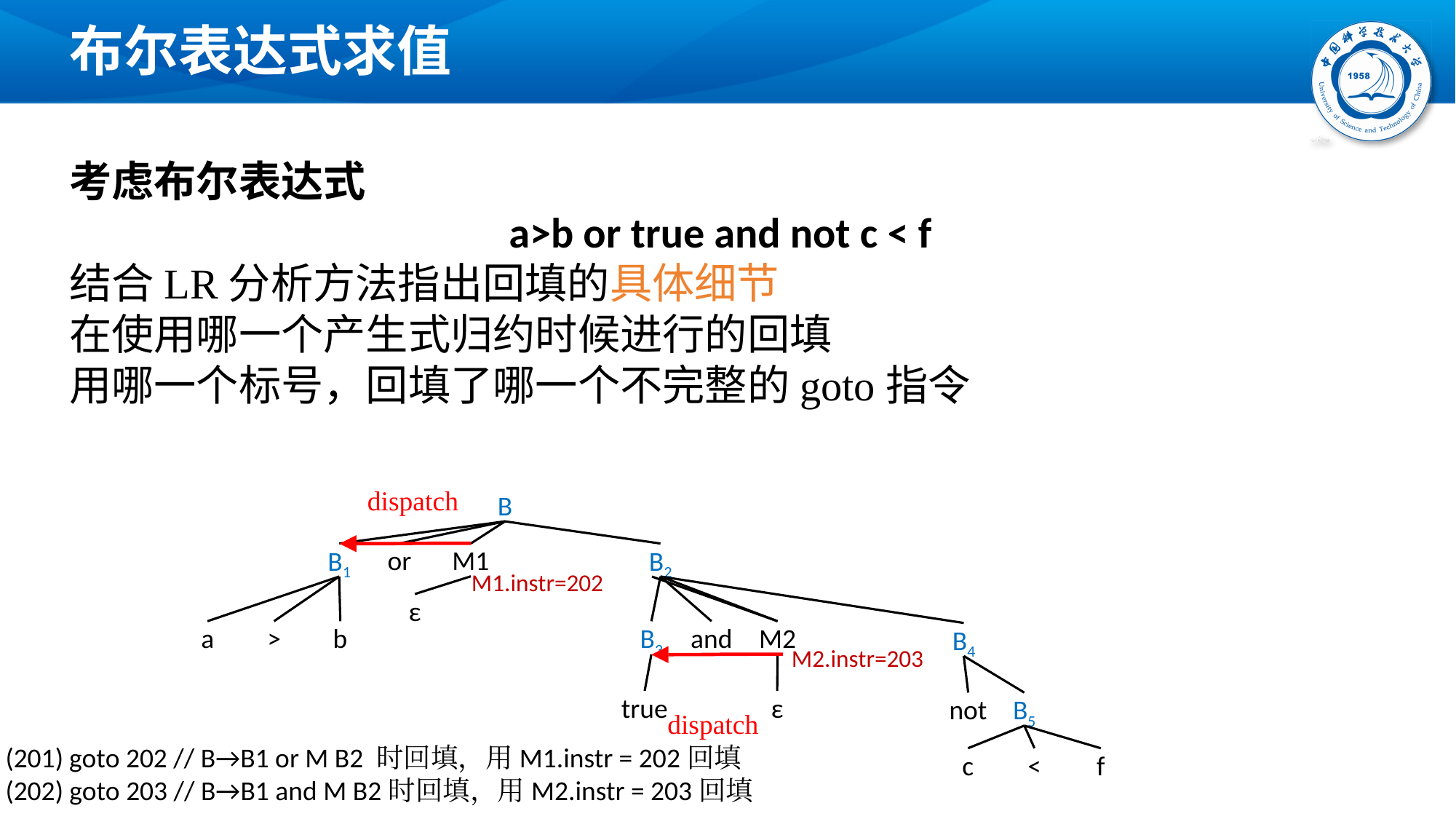

考虑布尔表达式
a>b or true and not c < f
结合LR分析方法指出回填的具体细节
在使用哪一个产生式归约时候进行的回填
用哪一个标号，回填了哪一个不完整的goto指令

# 布尔表达式求值
dispatch
B
B1
B2
or
M1
M1.instr=202
ε
a
>
b
and
M2
B3
B4
M2.instr=203
true
ε
B5
not
dispatch
(201) goto 202 // B→B1 or M B2 时回填，用M1.instr = 202回填
(202) goto 203 // B→B1 and M B2时回填，用M2.instr = 203回填

c
<
f